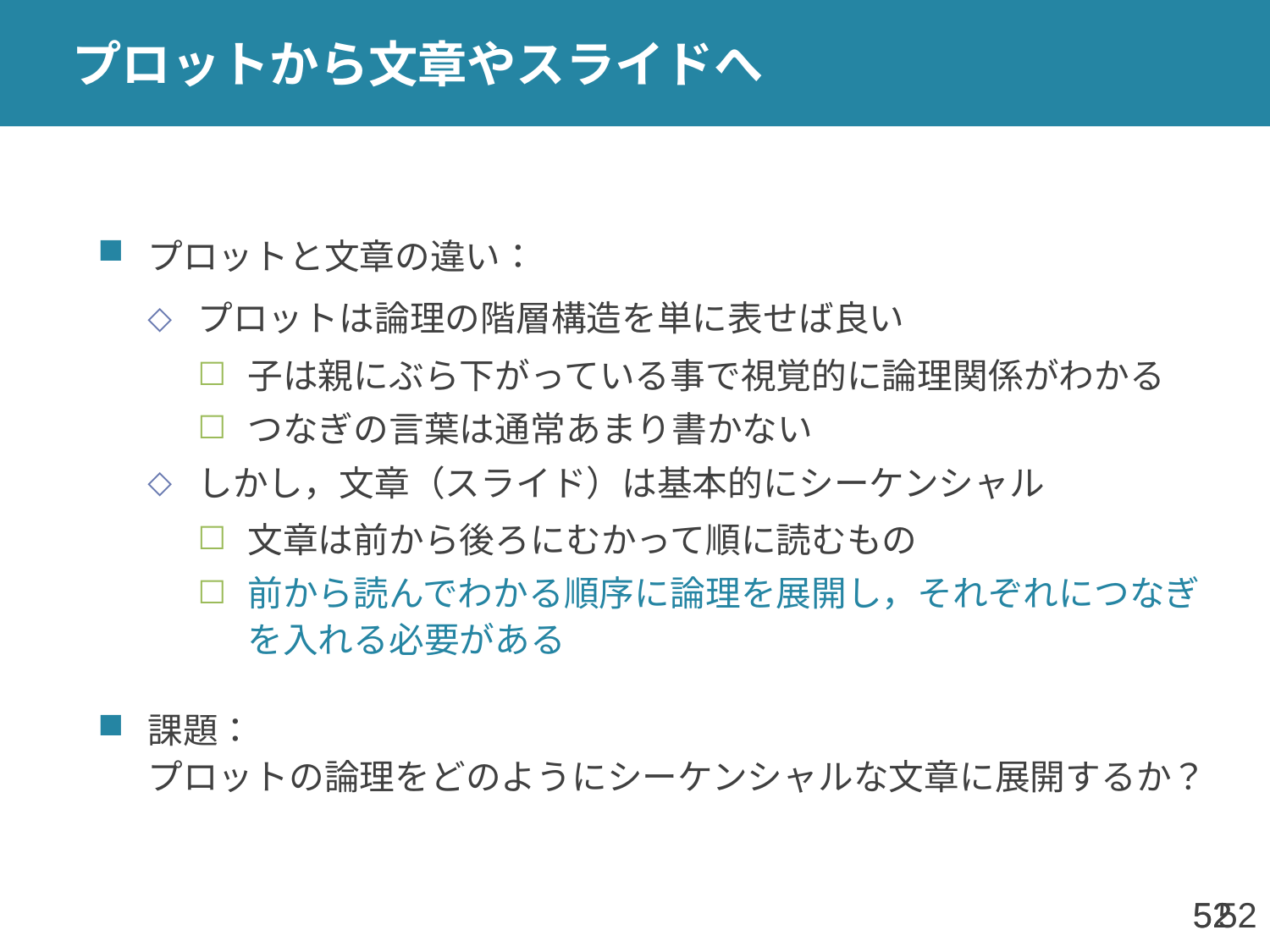

# プロットから文章やスライドへ
プロットと文章の違い：
プロットは論理の階層構造を単に表せば良い
子は親にぶら下がっている事で視覚的に論理関係がわかる
つなぎの言葉は通常あまり書かない
しかし，文章（スライド）は基本的にシーケンシャル
文章は前から後ろにむかって順に読むもの
前から読んでわかる順序に論理を展開し，それぞれにつなぎを入れる必要がある
課題：
プロットの論理をどのようにシーケンシャルな文章に展開するか？
52